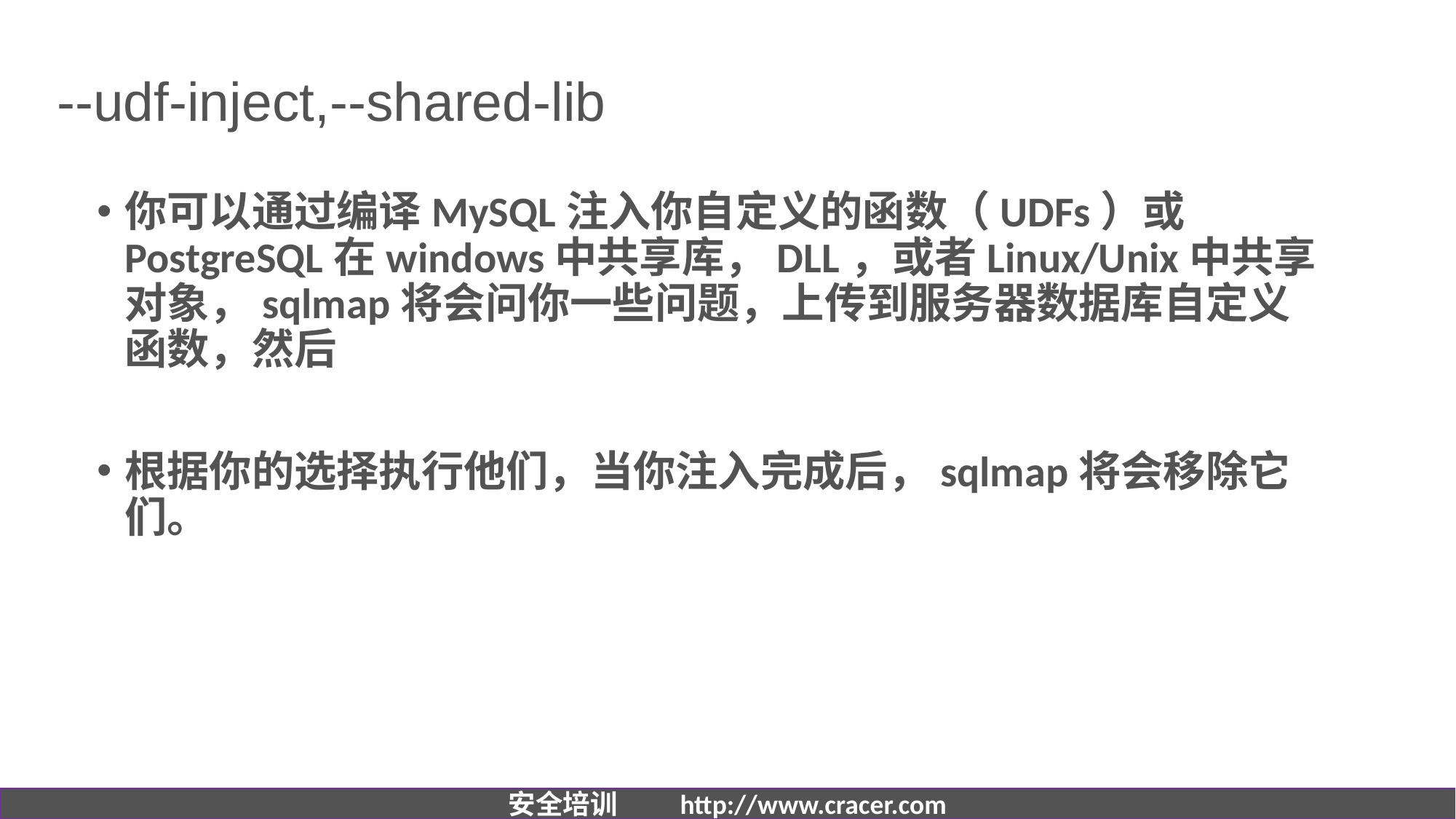

# --udf-inject,--shared-lib
你可以通过编译MySQL注入你自定义的函数（UDFs）或PostgreSQL在windows中共享库，DLL，或者Linux/Unix中共享对象，sqlmap将会问你一些问题，上传到服务器数据库自定义函数，然后

根据你的选择执行他们，当你注入完成后，sqlmap将会移除它们。